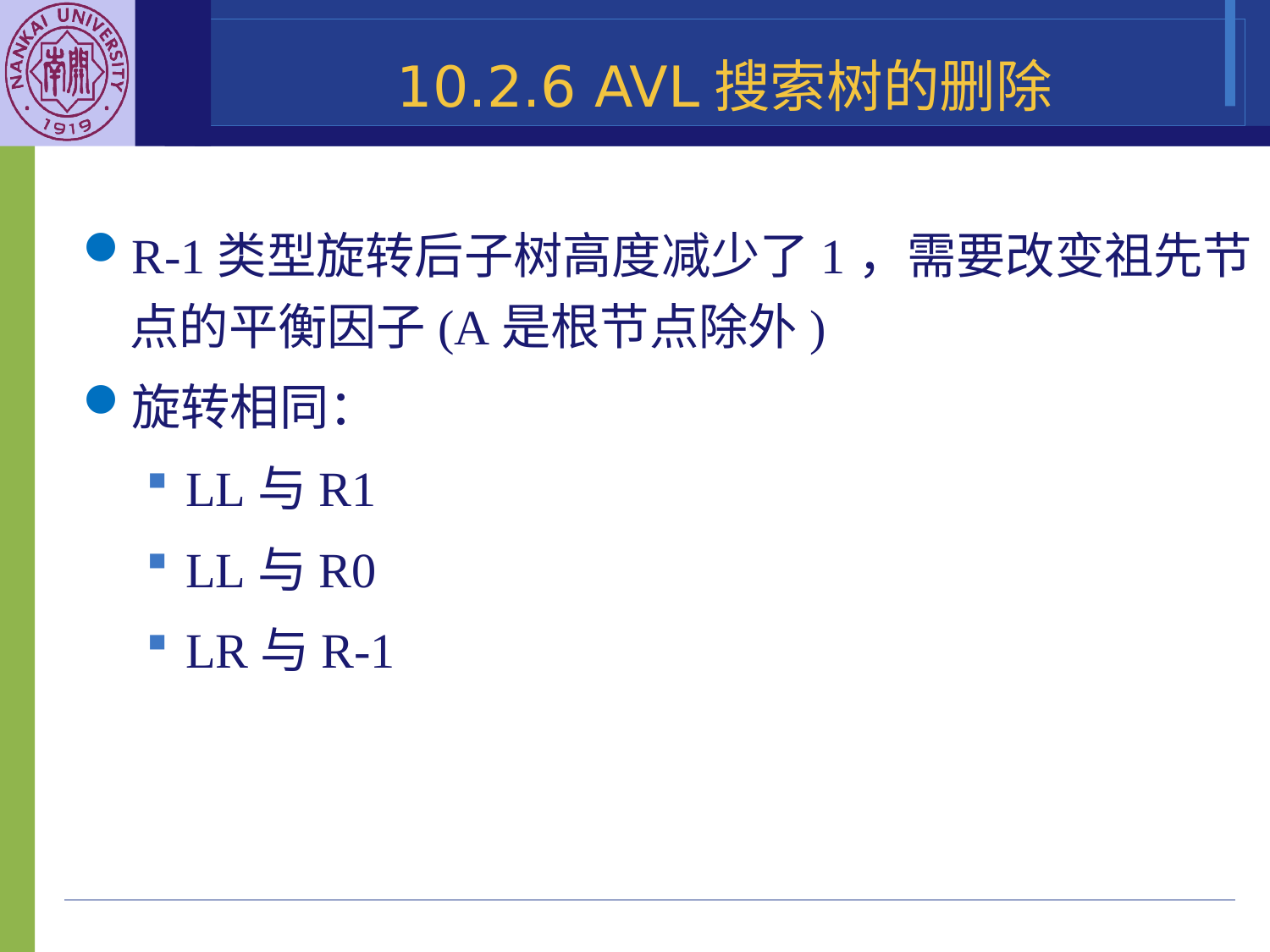

10.2.6 AVL搜索树的删除
R-1类型旋转后子树高度减少了1，需要改变祖先节点的平衡因子(A是根节点除外)
旋转相同：
LL与R1
LL与R0
LR与R-1
39